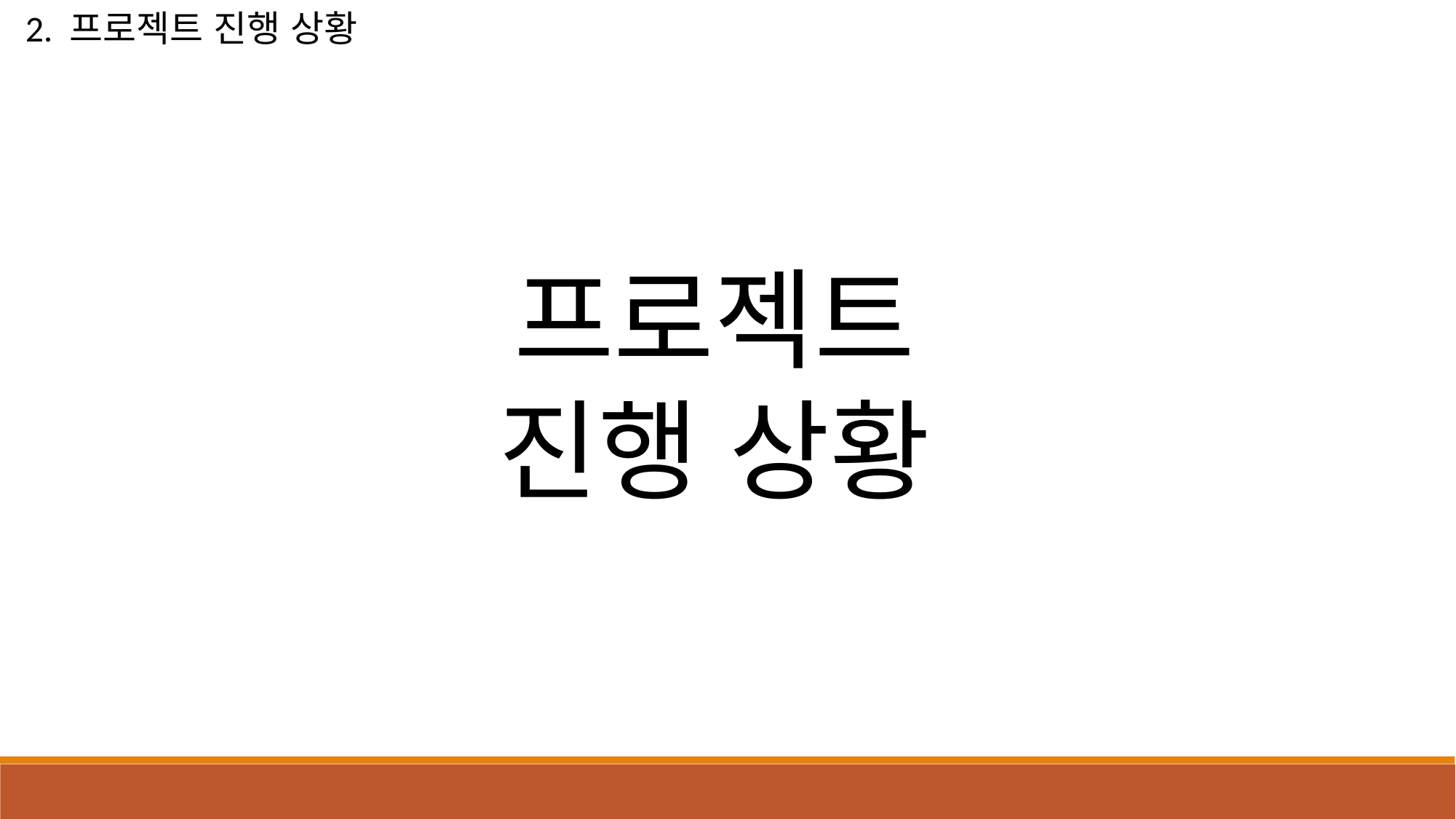

2. 프로젝트 진행 상황
프로젝트
진행 상황